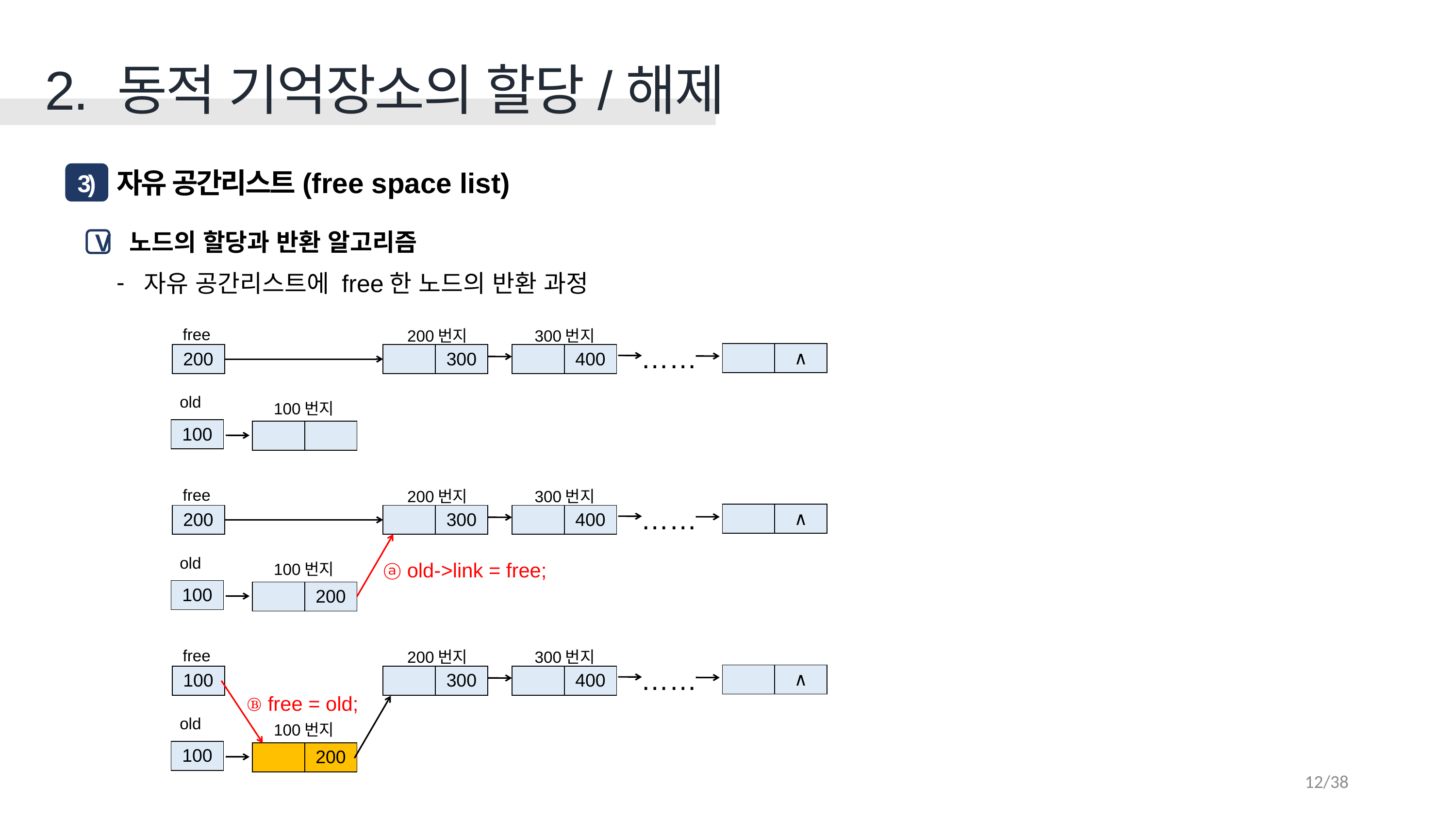

2. 동적 기억장소의 할당/해제

 자유 공간리스트(free space list)
3)
 노드의 할당과 반환 알고리즘

자유 공간리스트에 free한 노드의 반환 과정
V
free
200번지
300번지
……
|  | ∧ |
| --- | --- |
| 200 |
| --- |
|  | 300 |
| --- | --- |
|  | 400 |
| --- | --- |
old
100번지
| 100 |
| --- |
|  |  |
| --- | --- |
free
200번지
300번지
……
|  | ∧ |
| --- | --- |
| 200 |
| --- |
|  | 300 |
| --- | --- |
|  | 400 |
| --- | --- |
old
ⓐ old->link = free;
100번지
| 100 |
| --- |
|  | 200 |
| --- | --- |
free
200번지
300번지
……
|  | ∧ |
| --- | --- |
| 100 |
| --- |
|  | 300 |
| --- | --- |
|  | 400 |
| --- | --- |
Ⓑ free = old;
old
100번지
| 100 |
| --- |
|  | 200 |
| --- | --- |
12/38